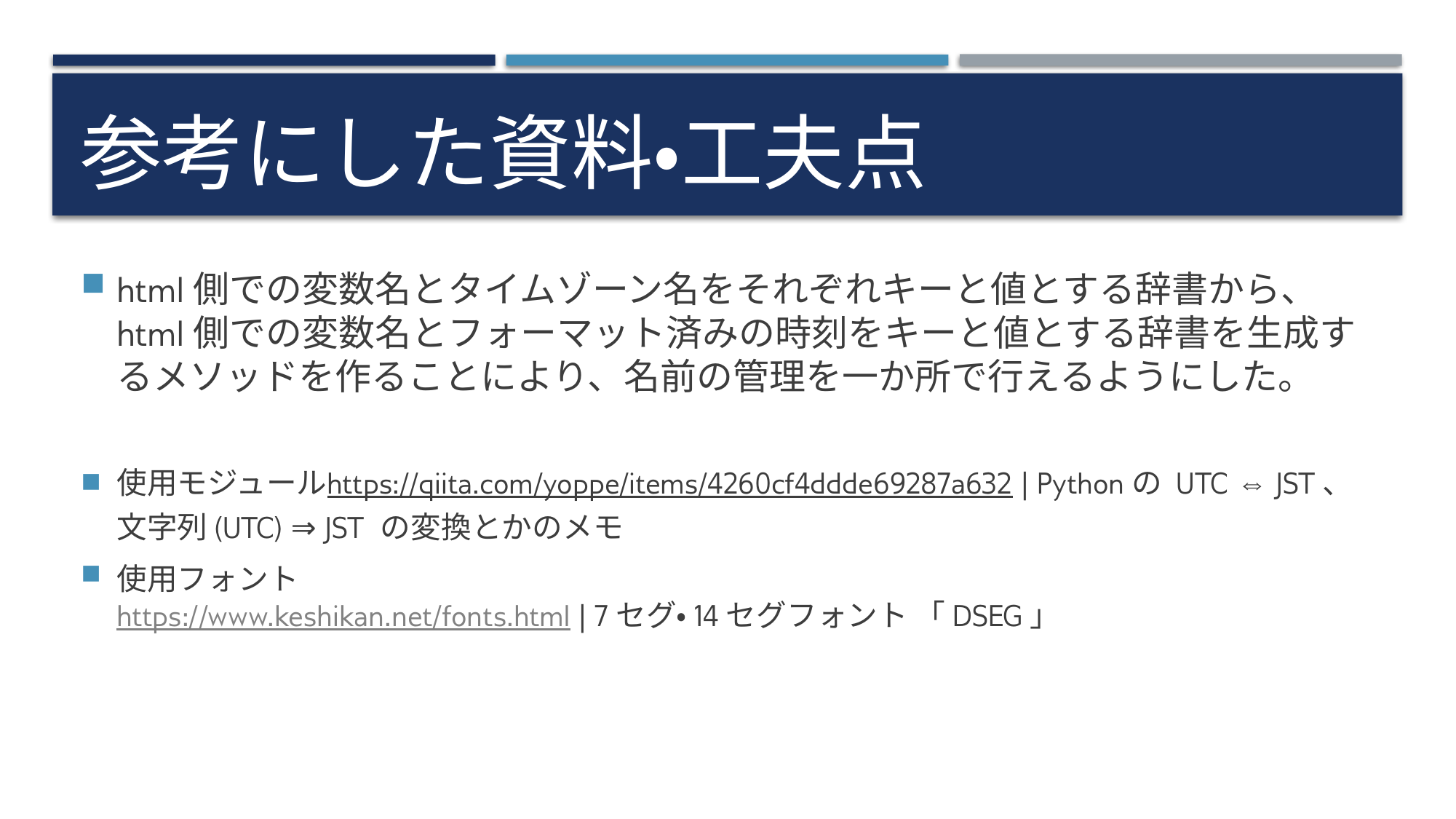

# 参考にした資料・工夫点
html側での変数名とタイムゾーン名をそれぞれキーと値とする辞書から、 html側での変数名とフォーマット済みの時刻をキーと値とする辞書を生成するメソッドを作ることにより、名前の管理を一か所で行えるようにした。

使用モジュール
https://qiita.com/yoppe/items/4260cf4ddde69287a632 | Pythonの UTC ⇔ JST、文字列(UTC) ⇒ JST の変換とかのメモ
使用フォント
https://www.keshikan.net/fonts.html | 7セグ・14セグフォント 「DSEG」